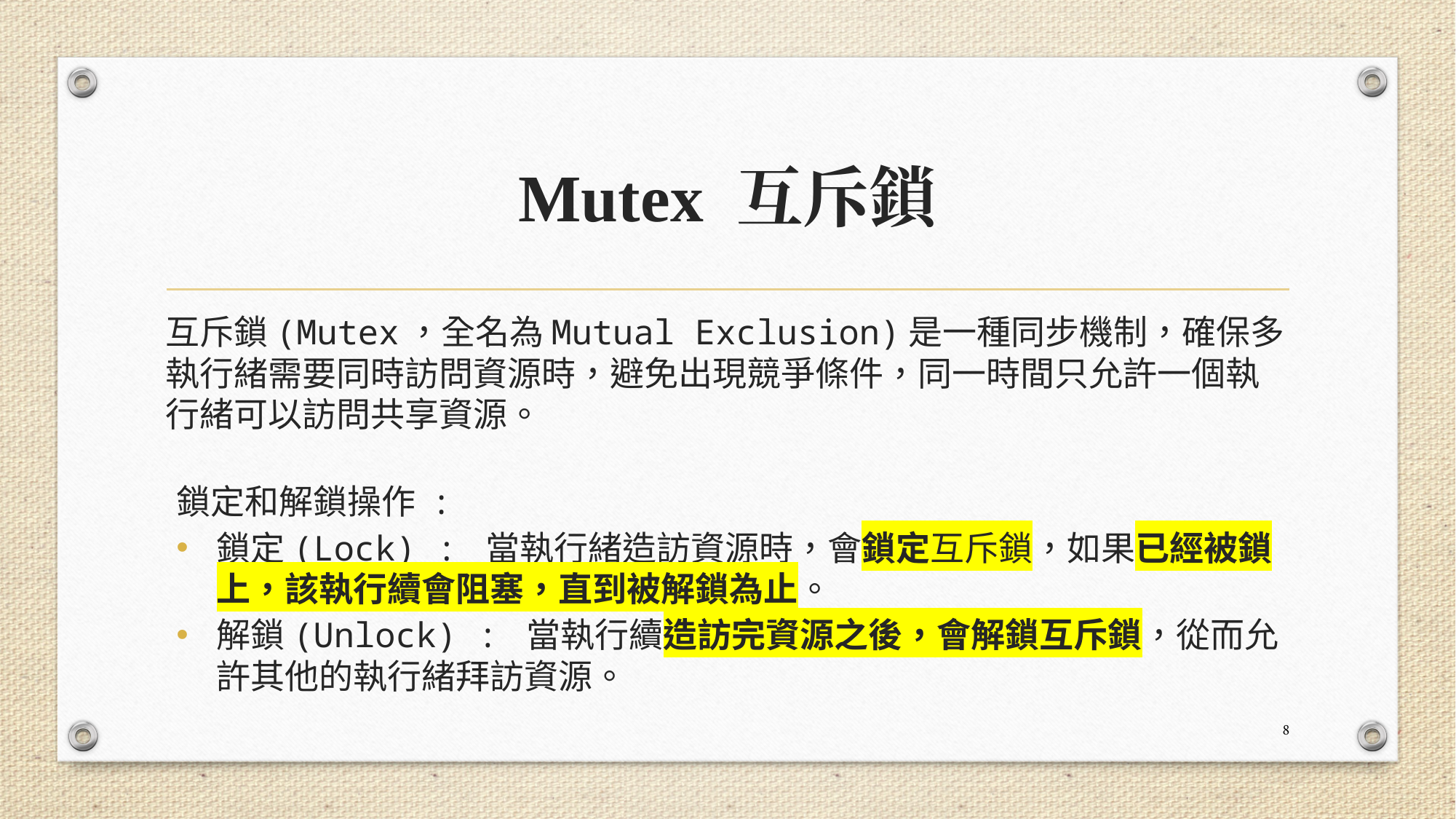

# Mutex 互斥鎖
互斥鎖(Mutex，全名為Mutual Exclusion)是一種同步機制，確保多執行緒需要同時訪問資源時，避免出現競爭條件，同一時間只允許一個執行緒可以訪問共享資源。

鎖定和解鎖操作 :
鎖定(Lock) : 當執行緒造訪資源時，會鎖定互斥鎖，如果已經被鎖上，該執行續會阻塞，直到被解鎖為止。
解鎖(Unlock) : 當執行續造訪完資源之後，會解鎖互斥鎖，從而允許其他的執行緒拜訪資源。

8